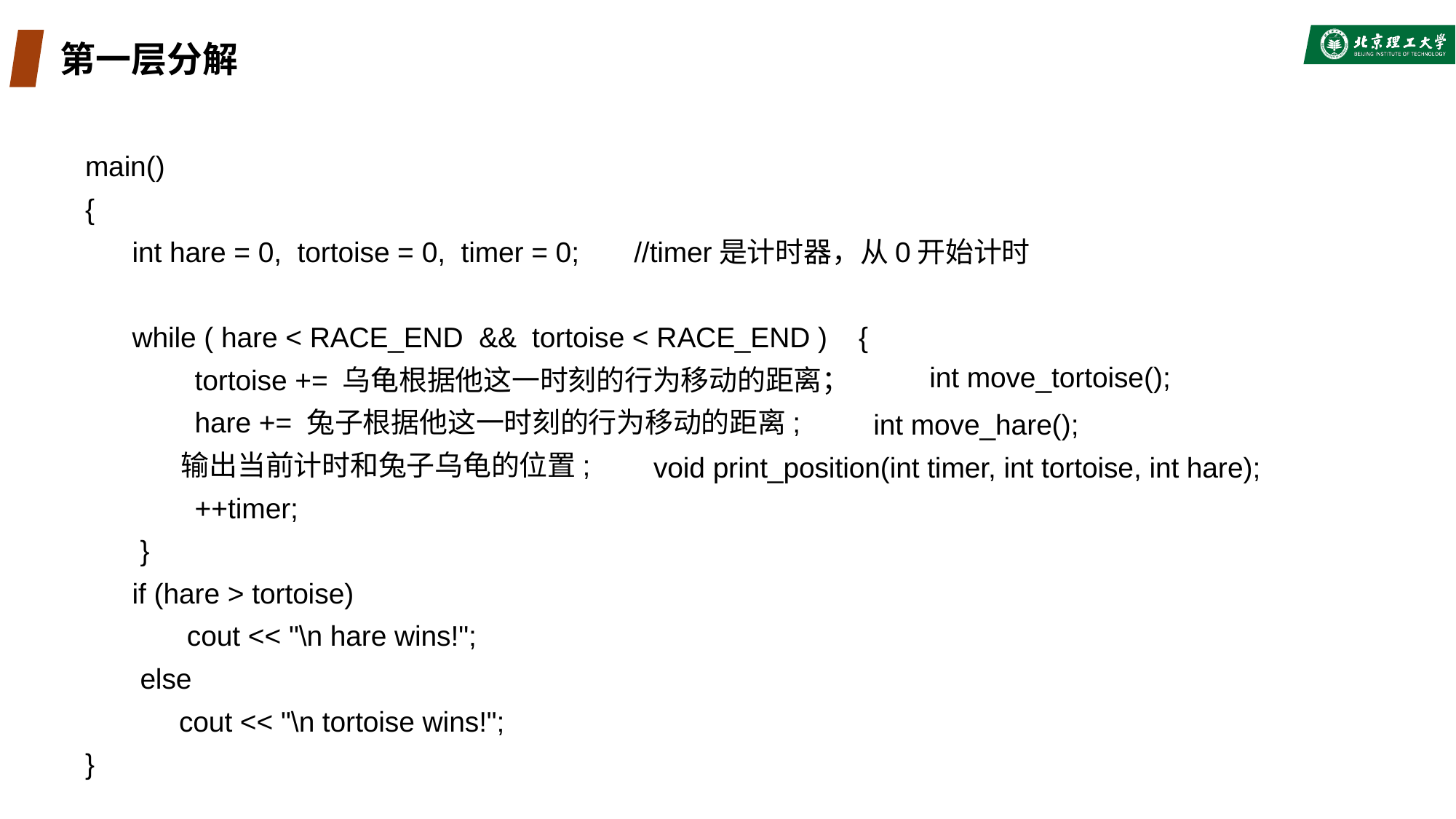

# 第一层分解
main()
{
      int hare = 0,  tortoise = 0,  timer = 0;       //timer是计时器，从0开始计时

      while ( hare < RACE_END  &&  tortoise < RACE_END )    {
              tortoise += 乌龟根据他这一时刻的行为移动的距离；
              hare += 兔子根据他这一时刻的行为移动的距离;
              输出当前计时和兔子乌龟的位置;
              ++timer;
       }
      if (hare > tortoise)
             cout << "\n hare wins!";
       else
            cout << "\n tortoise wins!";
}
int move_tortoise();
 int move_hare();
void print_position(int timer, int tortoise, int hare);